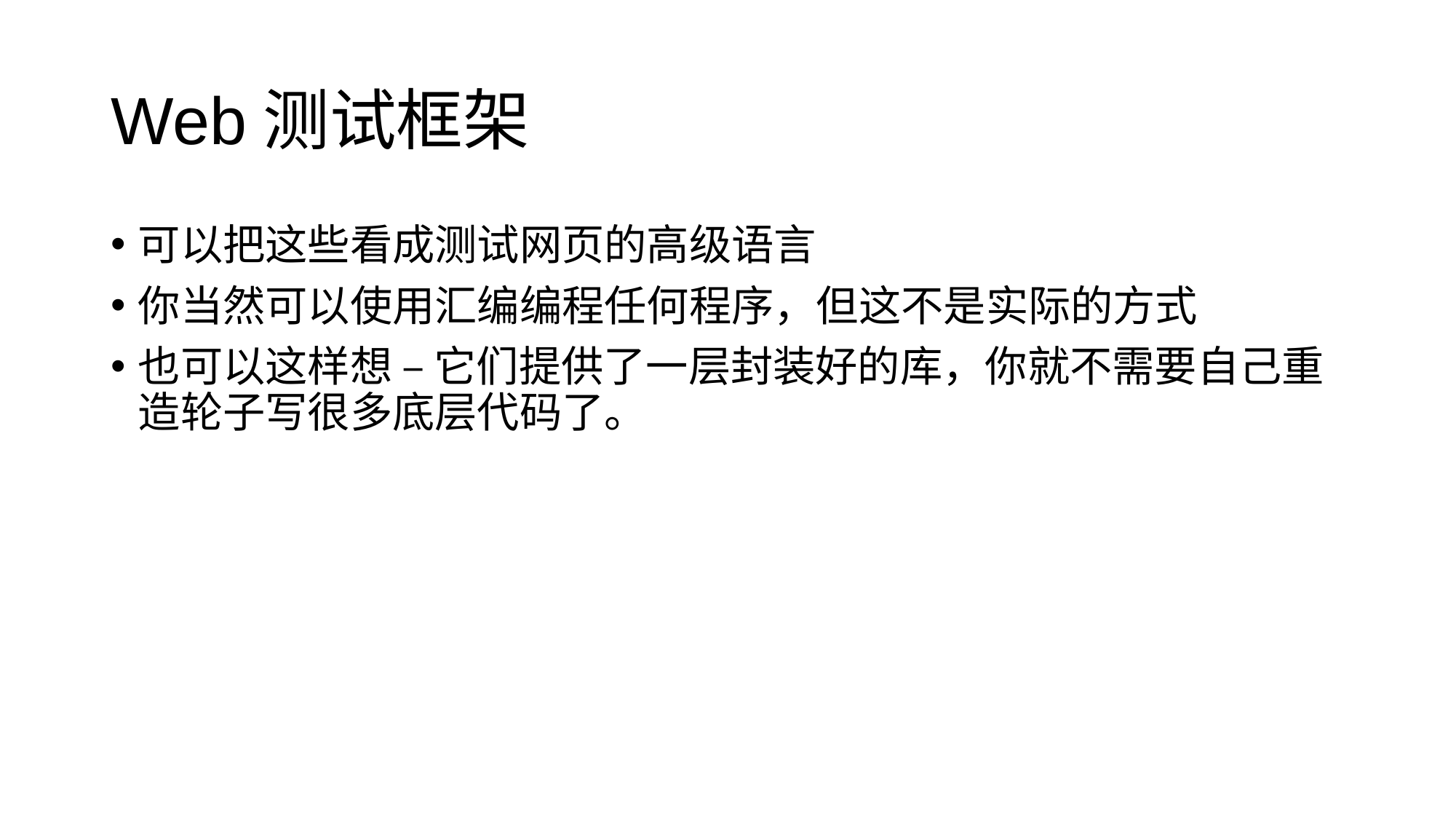

# Web测试框架
可以把这些看成测试网页的高级语言
你当然可以使用汇编编程任何程序，但这不是实际的方式
也可以这样想 – 它们提供了一层封装好的库，你就不需要自己重造轮子写很多底层代码了。